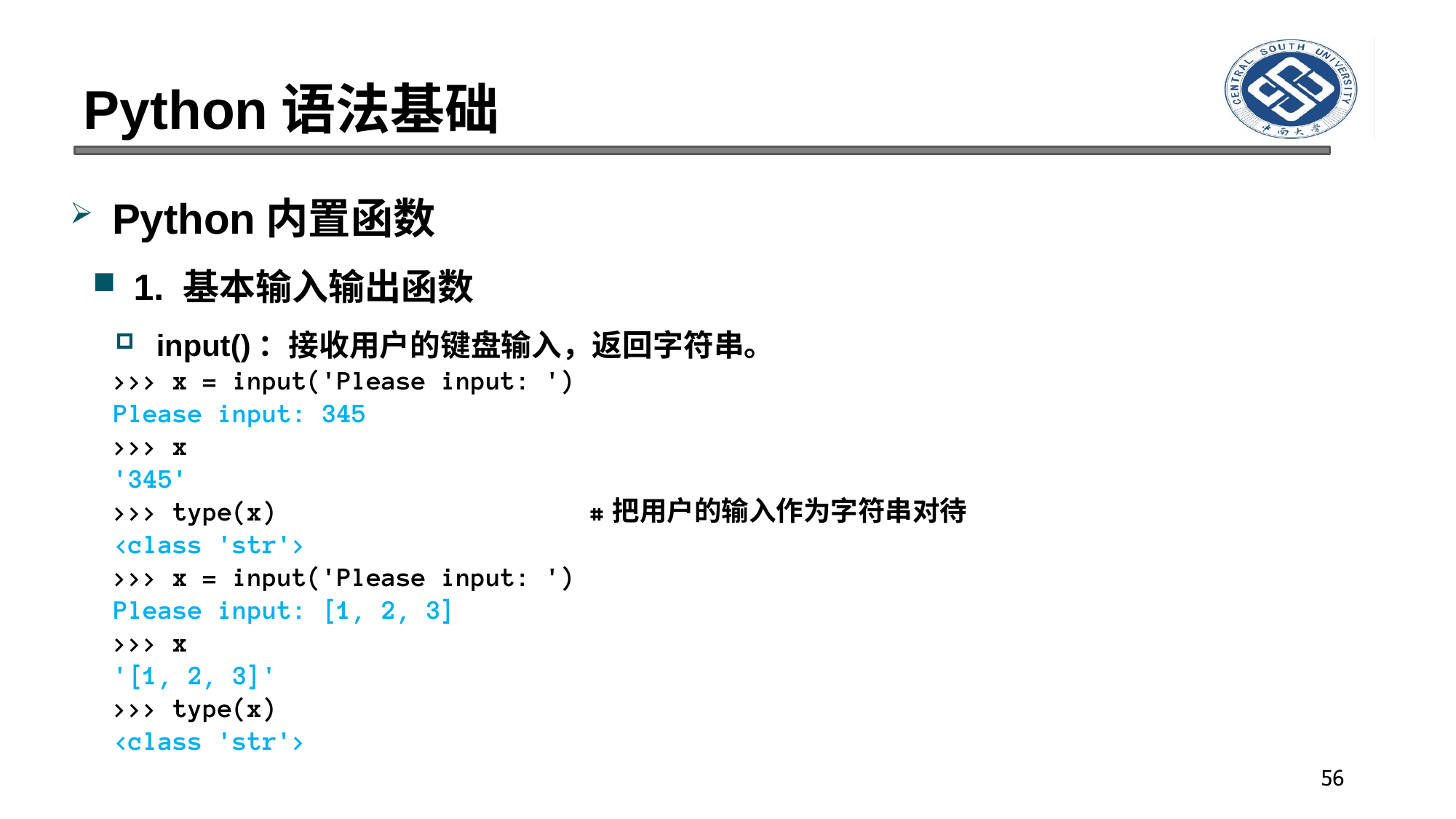

# Python语法基础
Python内置函数
1. 基本输入输出函数
input()：接收用户的键盘输入，返回字符串。
>>> x = input('Please input: ')
Please input: 345
>>> x
'345'
>>> type(x)                     #把用户的输入作为字符串对待
<class 'str'>
>>> x = input('Please input: ')
Please input: [1, 2, 3]
>>> x
'[1, 2, 3]'
>>> type(x)
<class 'str'>
56